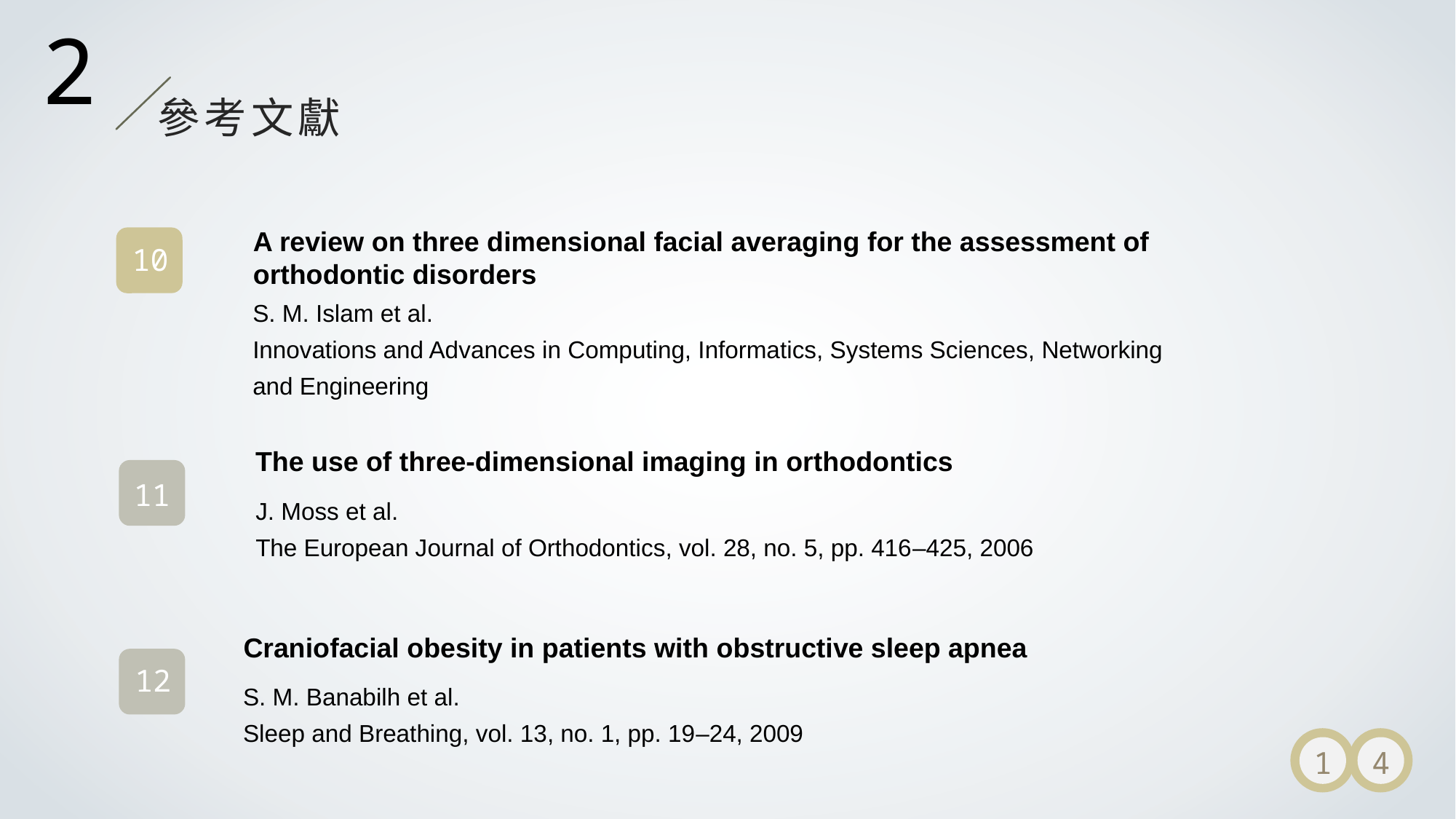

2
參考文獻
A review on three dimensional facial averaging for the assessment of orthodontic disorders
S. M. Islam et al.
Innovations and Advances in Computing, Informatics, Systems Sciences, Networking and Engineering

10
The use of three-dimensional imaging in orthodontics
J. Moss et al.
The European Journal of Orthodontics, vol. 28, no. 5, pp. 416–425, 2006

11
Craniofacial obesity in patients with obstructive sleep apnea
S. M. Banabilh et al.
Sleep and Breathing, vol. 13, no. 1, pp. 19–24, 2009

12

1

4